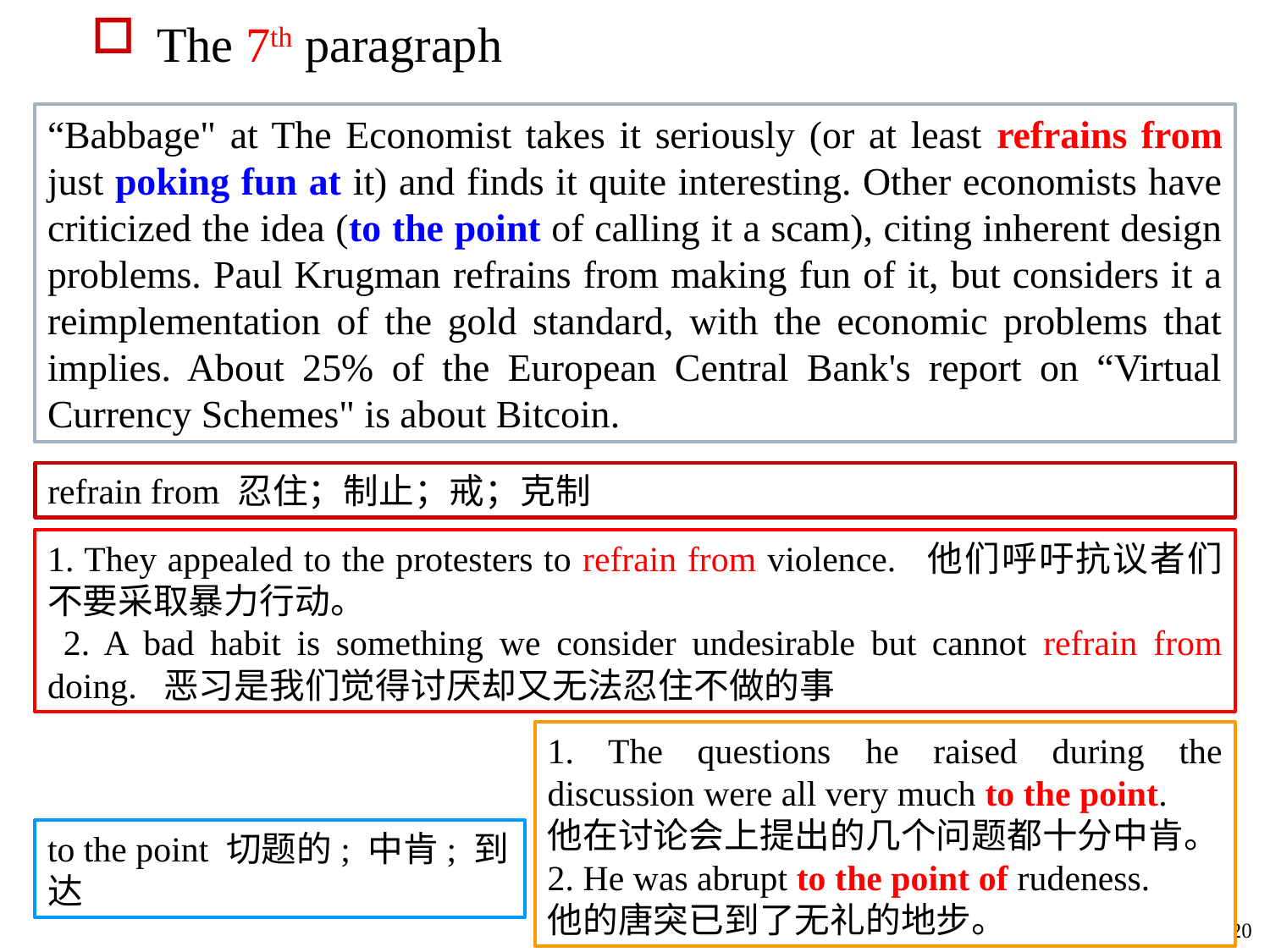

The 7th paragraph
“Babbage" at The Economist takes it seriously (or at least refrains from just poking fun at it) and finds it quite interesting. Other economists have criticized the idea (to the point of calling it a scam), citing inherent design problems. Paul Krugman refrains from making fun of it, but considers it a reimplementation of the gold standard, with the economic problems that implies. About 25% of the European Central Bank's report on “Virtual Currency Schemes" is about Bitcoin.
refrain from 忍住；制止；戒；克制
1. They appealed to the protesters to refrain from violence.  他们呼吁抗议者们不要采取暴力行动。
 2. A bad habit is something we consider undesirable but cannot refrain from doing.  恶习是我们觉得讨厌却又无法忍住不做的事
1. The questions he raised during the discussion were all very much to the point.
他在讨论会上提出的几个问题都十分中肯。
2. He was abrupt to the point of rudeness.
他的唐突已到了无礼的地步。
to the point 切题的; 中肯; 到达
20